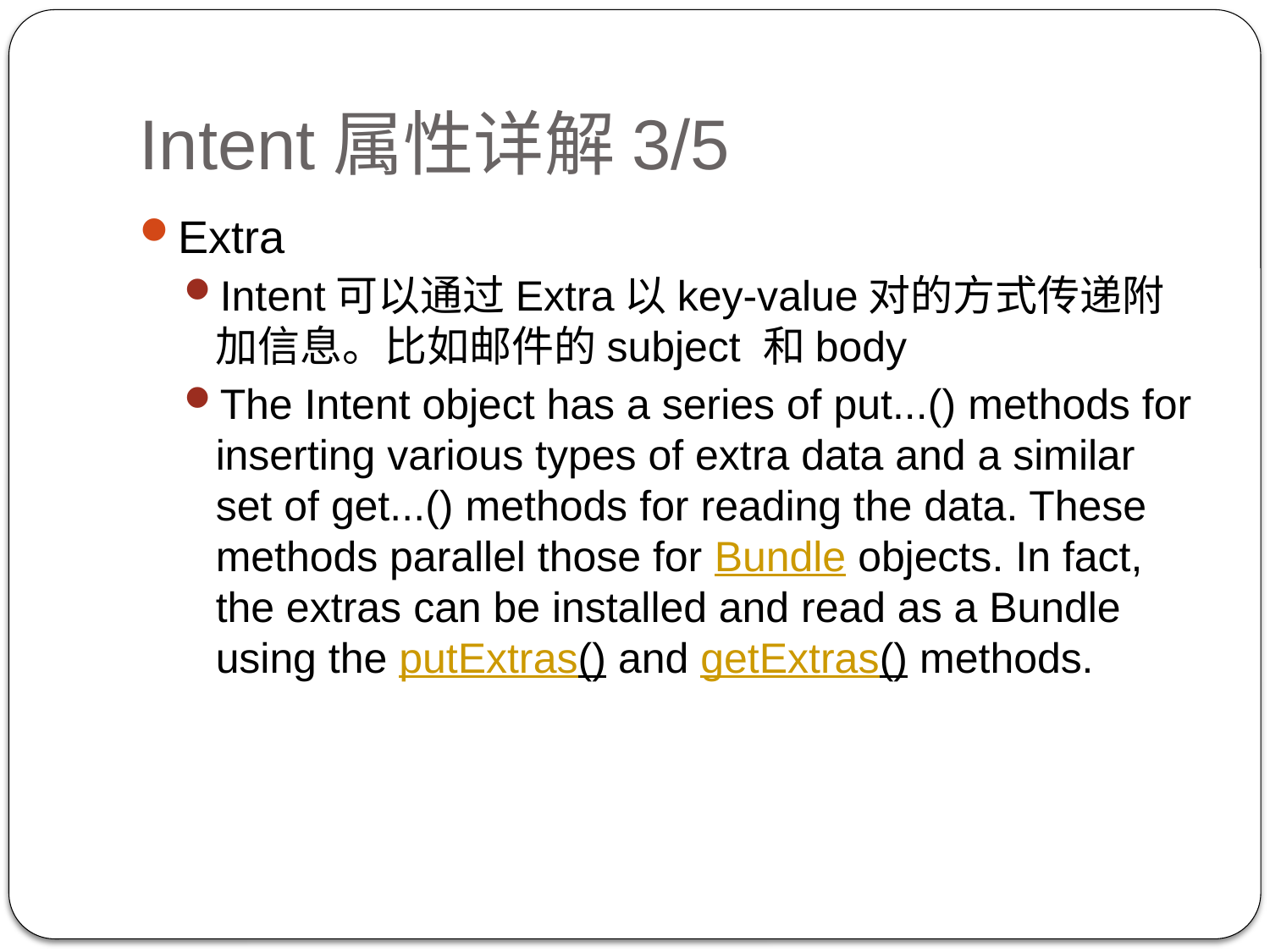

# Intent属性详解3/5
Extra
Intent可以通过Extra以key-value对的方式传递附加信息。比如邮件的subject 和body
The Intent object has a series of put...() methods for inserting various types of extra data and a similar set of get...() methods for reading the data. These methods parallel those for Bundle objects. In fact, the extras can be installed and read as a Bundle using the putExtras() and getExtras() methods.